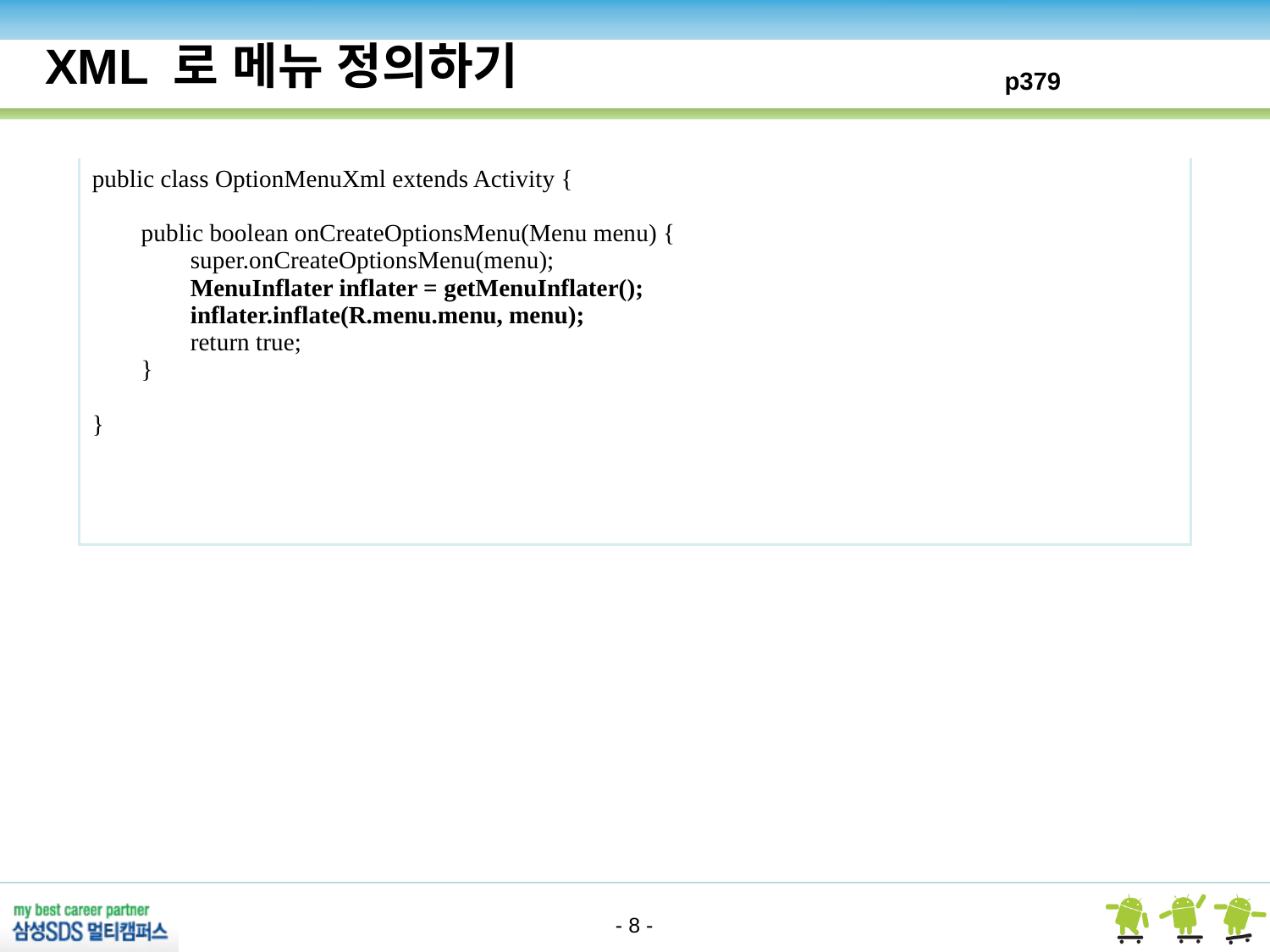

XML 로 메뉴 정의하기
p379
| public class OptionMenuXml extends Activity { public boolean onCreateOptionsMenu(Menu menu) { super.onCreateOptionsMenu(menu); MenuInflater inflater = getMenuInflater(); inflater.inflate(R.menu.menu, menu); return true; } } |
| --- |
- 8 -